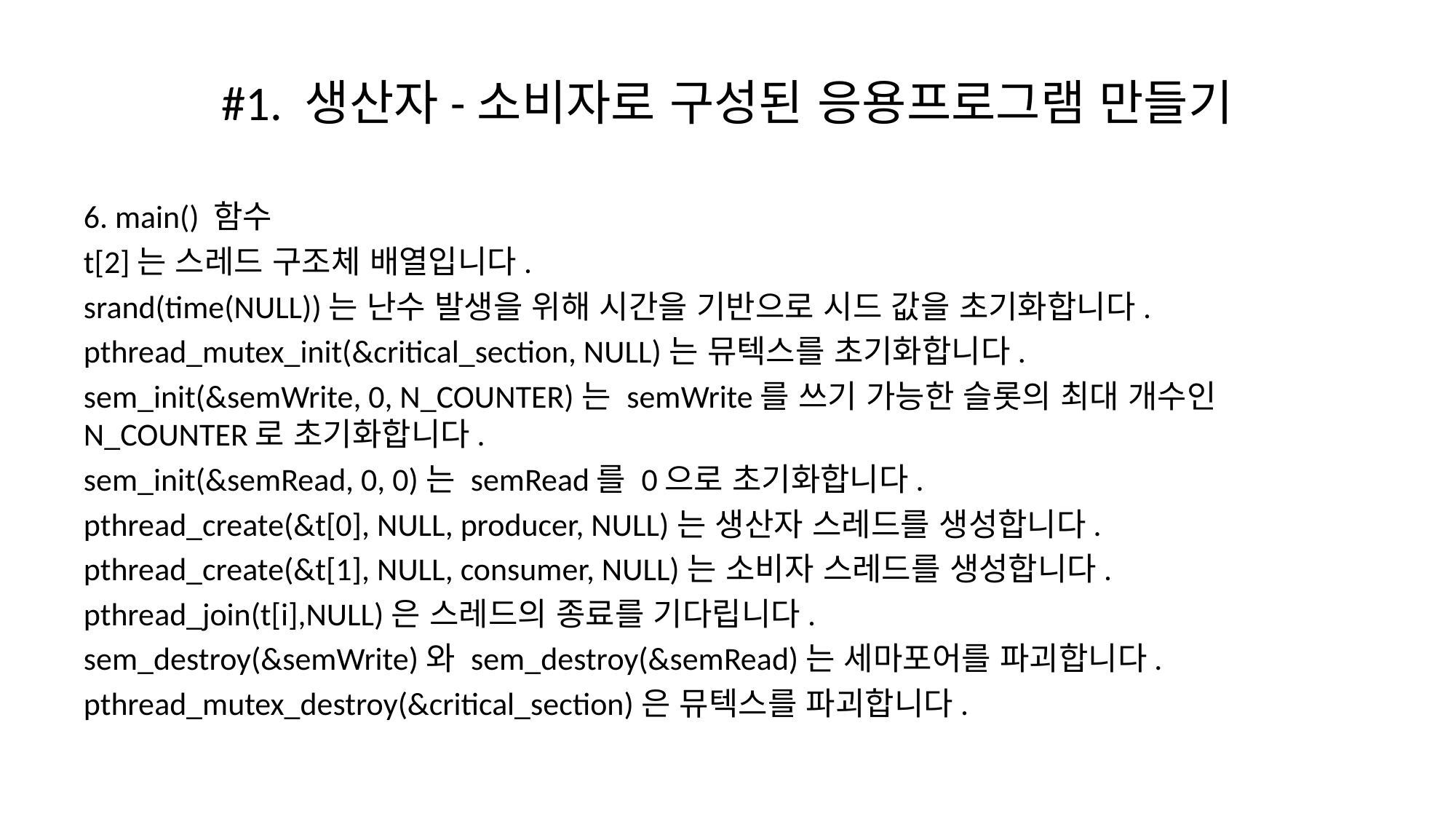

# #1. 생산자-소비자로 구성된 응용프로그램 만들기
6. main() 함수
t[2]는 스레드 구조체 배열입니다.
srand(time(NULL))는 난수 발생을 위해 시간을 기반으로 시드 값을 초기화합니다.
pthread_mutex_init(&critical_section, NULL)는 뮤텍스를 초기화합니다.
sem_init(&semWrite, 0, N_COUNTER)는 semWrite를 쓰기 가능한 슬롯의 최대 개수인 N_COUNTER로 초기화합니다.
sem_init(&semRead, 0, 0)는 semRead를 0으로 초기화합니다.
pthread_create(&t[0], NULL, producer, NULL)는 생산자 스레드를 생성합니다.
pthread_create(&t[1], NULL, consumer, NULL)는 소비자 스레드를 생성합니다.
pthread_join(t[i],NULL)은 스레드의 종료를 기다립니다.
sem_destroy(&semWrite)와 sem_destroy(&semRead)는 세마포어를 파괴합니다.
pthread_mutex_destroy(&critical_section)은 뮤텍스를 파괴합니다.